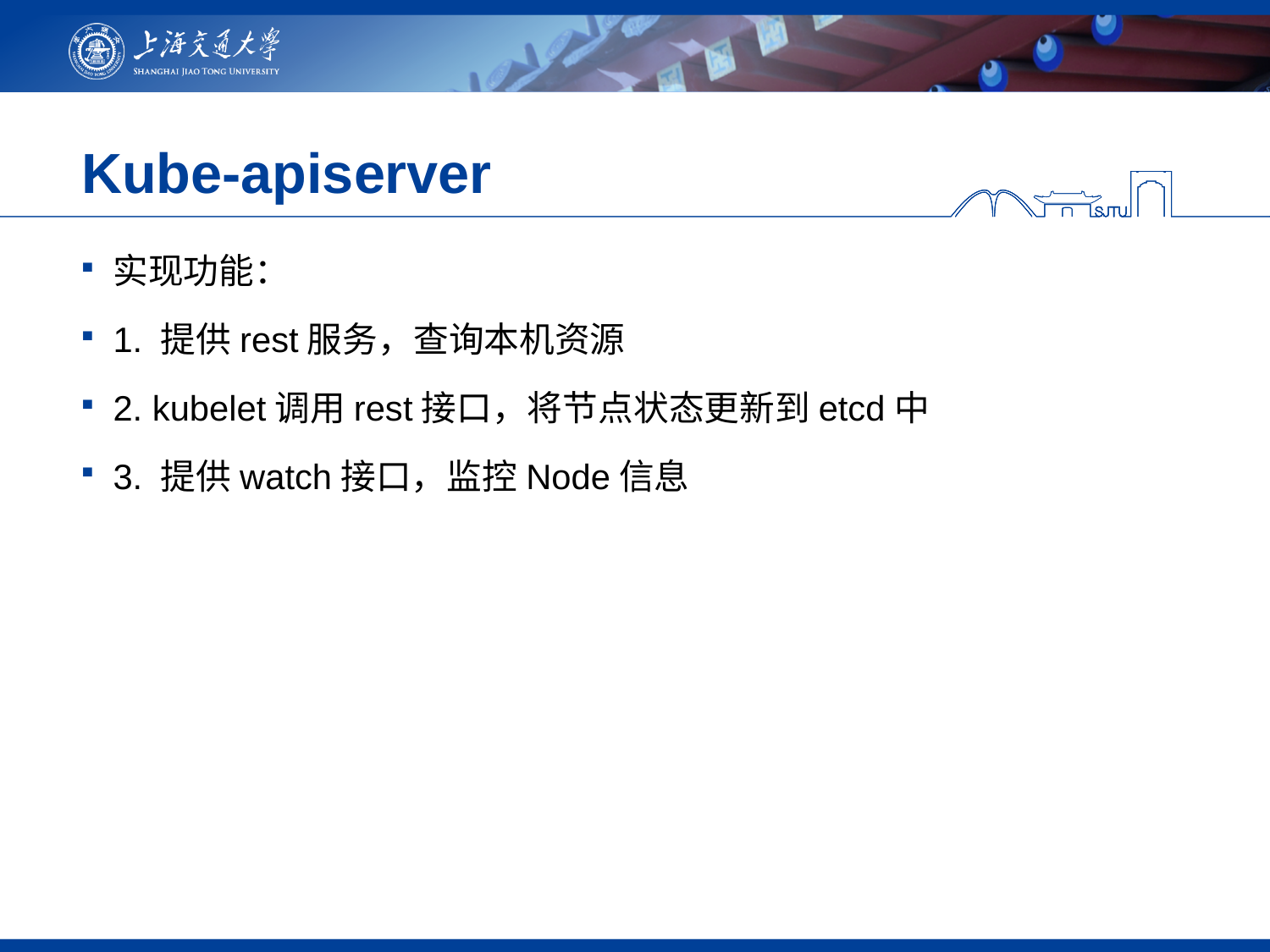

# Kube-apiserver
实现功能：
1. 提供rest服务，查询本机资源
2. kubelet调用rest接口，将节点状态更新到etcd中
3. 提供watch接口，监控Node信息